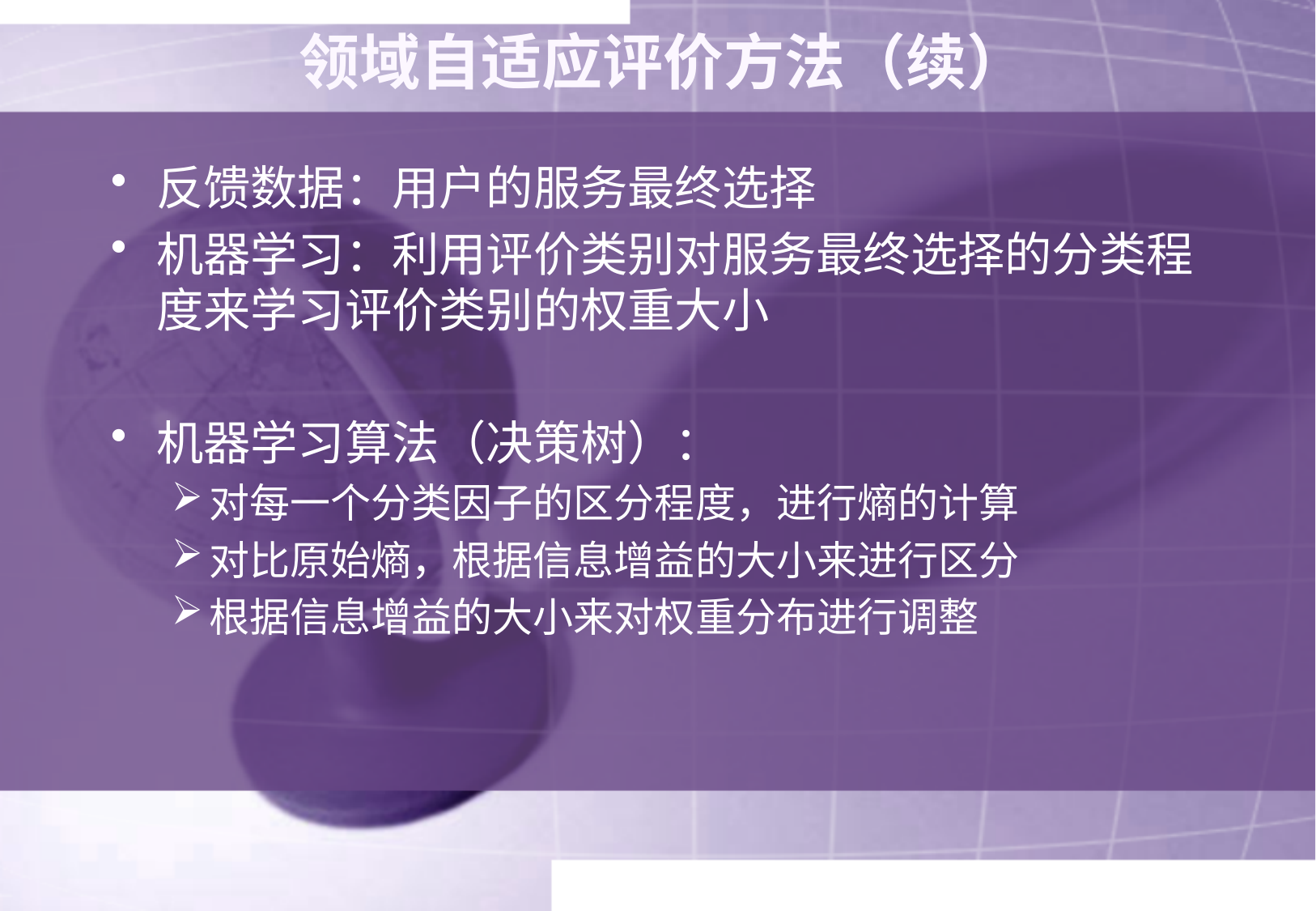

# 领域自适应评价方法（续）
反馈数据：用户的服务最终选择
机器学习：利用评价类别对服务最终选择的分类程度来学习评价类别的权重大小

机器学习算法（决策树）：
对每一个分类因子的区分程度，进行熵的计算
对比原始熵，根据信息增益的大小来进行区分
根据信息增益的大小来对权重分布进行调整